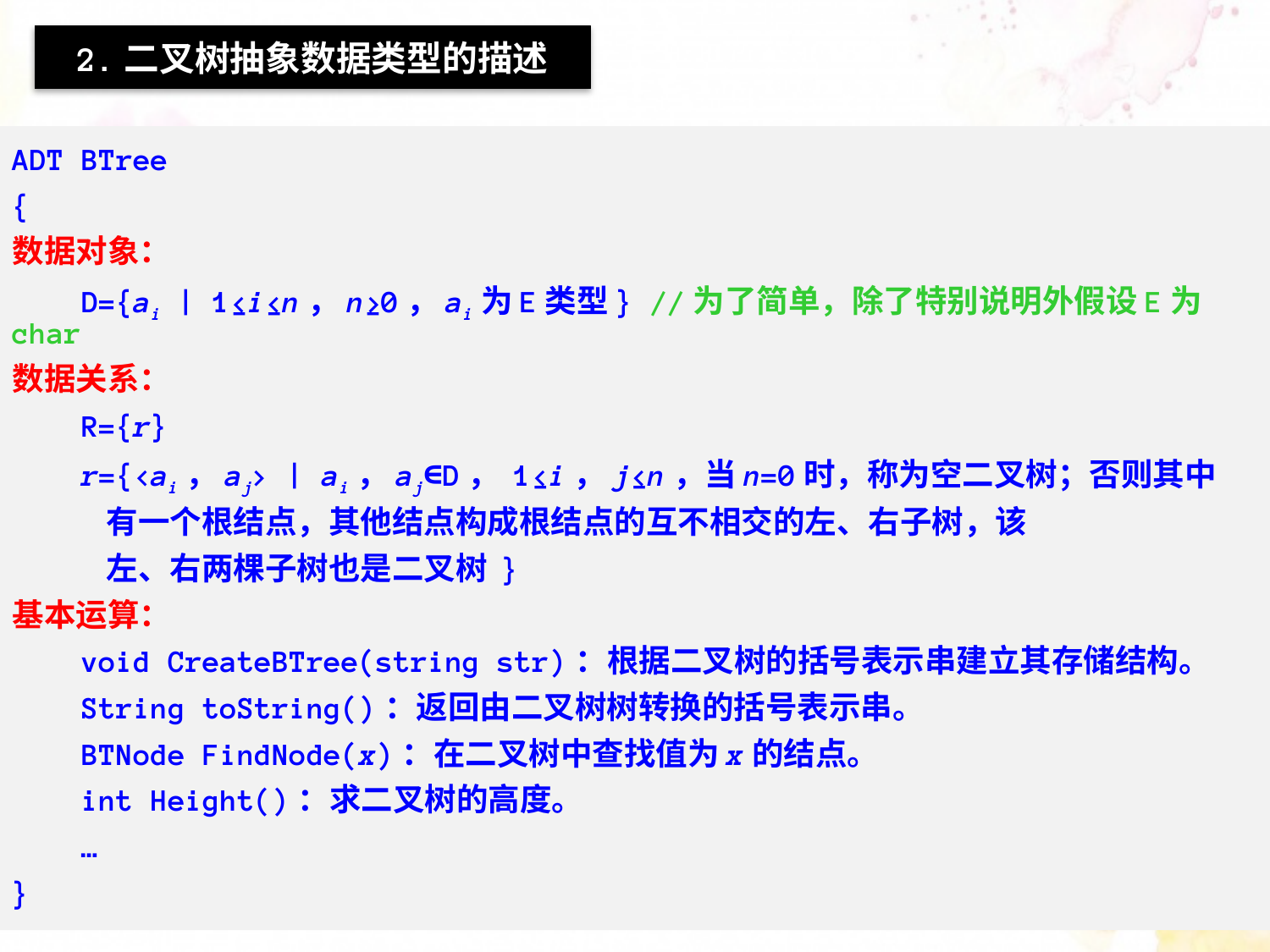

2.二叉树抽象数据类型的描述
ADT BTree
{
数据对象：
    D={ai | 1≤i≤n，n≥0，ai为E类型} //为了简单，除了特别说明外假设E为char
数据关系：
    R={r}
    r={<ai，aj> | ai，aj∈D， 1≤i，j≤n，当n=0时，称为空二叉树；否则其中
            有一个根结点，其他结点构成根结点的互不相交的左、右子树，该
            左、右两棵子树也是二叉树 }
基本运算：
    void CreateBTree(string str)：根据二叉树的括号表示串建立其存储结构。
    String toString()：返回由二叉树树转换的括号表示串。
    BTNode FindNode(x)：在二叉树中查找值为x的结点。
    int Height()：求二叉树的高度。
    …
}